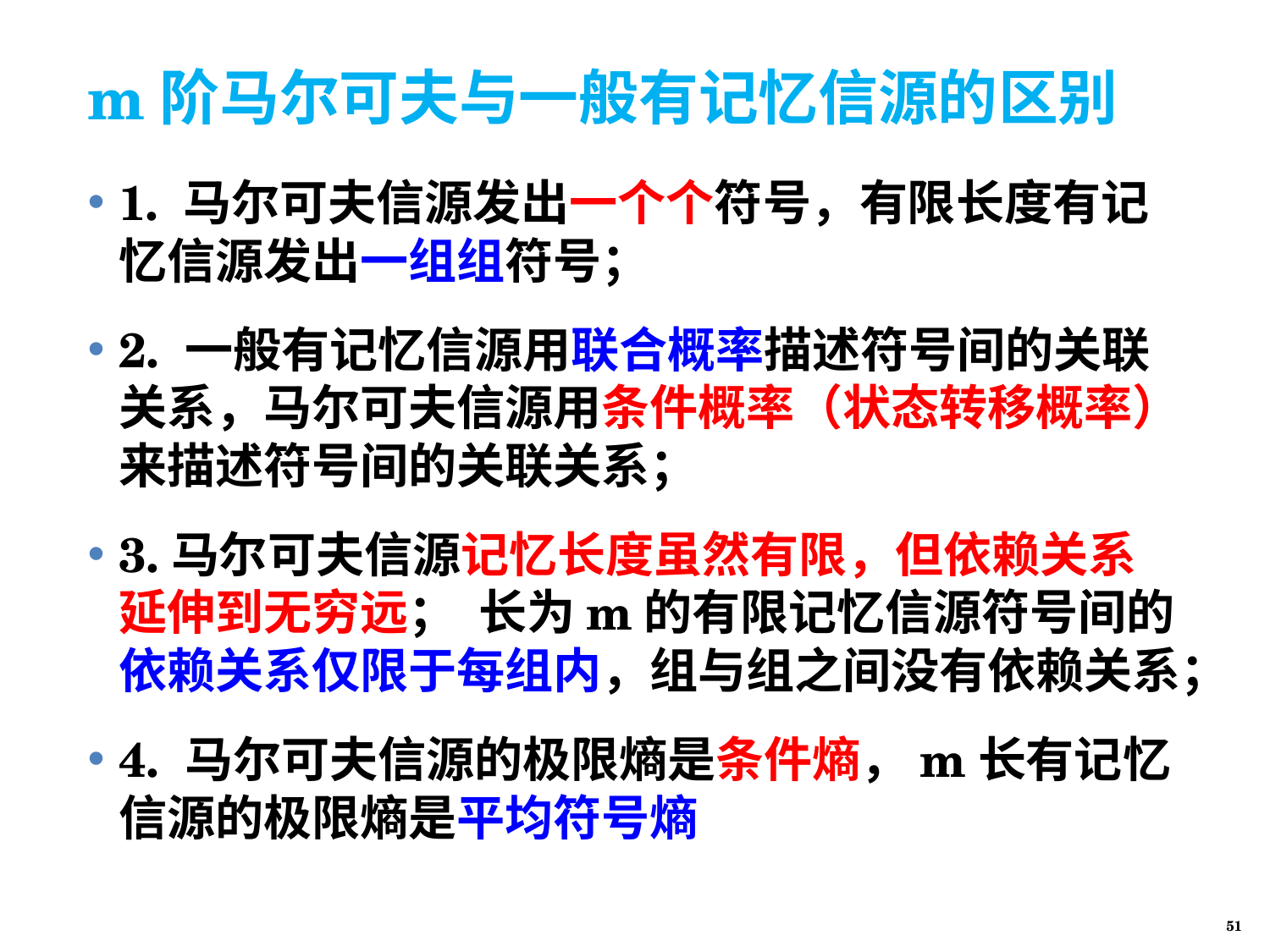

# m阶马尔可夫与一般有记忆信源的区别
1. 马尔可夫信源发出一个个符号，有限长度有记忆信源发出一组组符号；
2. 一般有记忆信源用联合概率描述符号间的关联关系，马尔可夫信源用条件概率（状态转移概率）来描述符号间的关联关系；
3.马尔可夫信源记忆长度虽然有限，但依赖关系延伸到无穷远；  长为m的有限记忆信源符号间的依赖关系仅限于每组内，组与组之间没有依赖关系；
4. 马尔可夫信源的极限熵是条件熵，m长有记忆信源的极限熵是平均符号熵

51